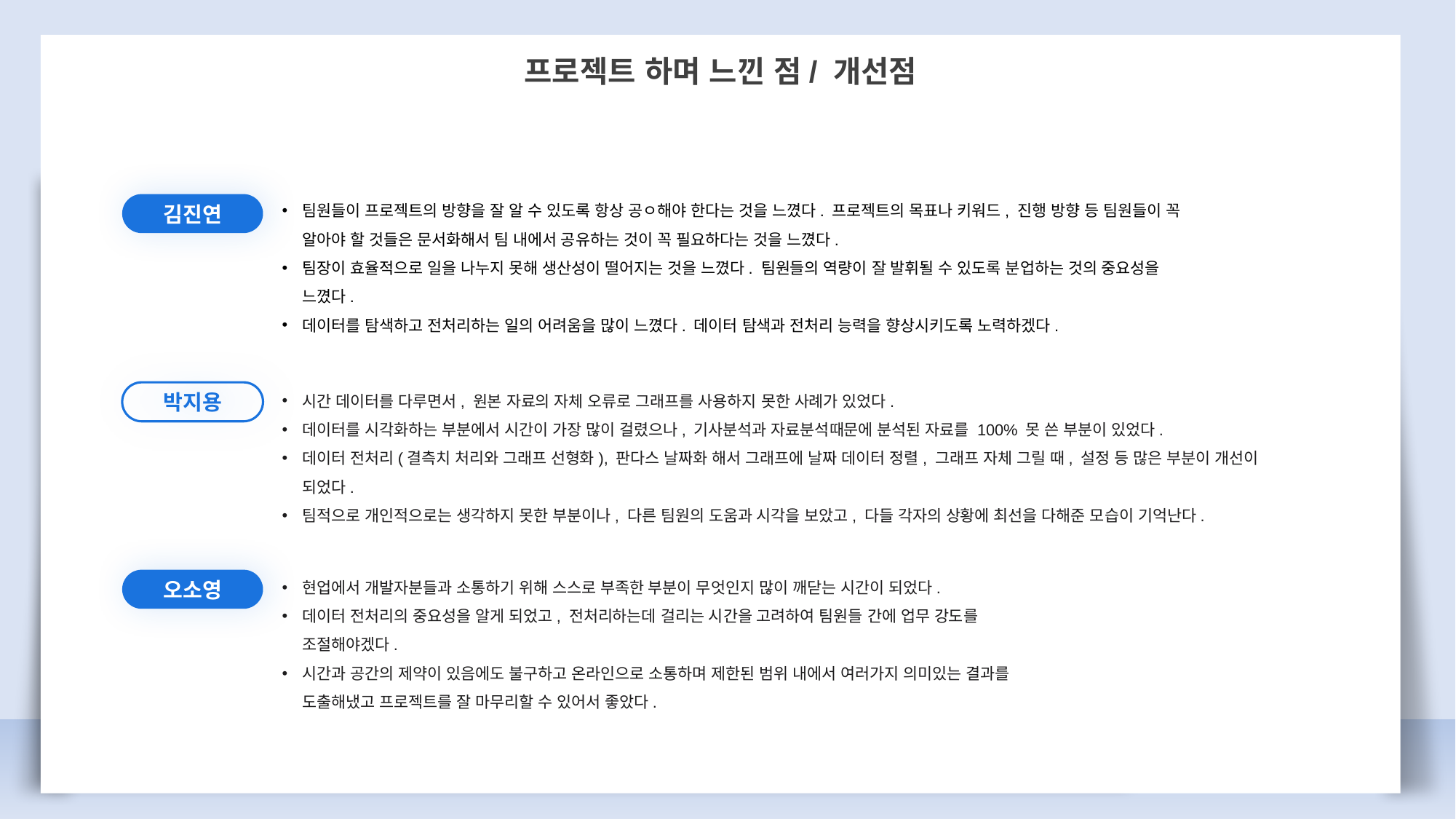

프로젝트 하며 느낀 점/ 개선점

팀원들이 프로젝트의 방향을 잘 알 수 있도록 항상 공ㅇ해야 한다는 것을 느꼈다. 프로젝트의 목표나 키워드, 진행 방향 등 팀원들이 꼭 알아야 할 것들은 문서화해서 팀 내에서 공유하는 것이 꼭 필요하다는 것을 느꼈다.
팀장이 효율적으로 일을 나누지 못해 생산성이 떨어지는 것을 느꼈다. 팀원들의 역량이 잘 발휘될 수 있도록 분업하는 것의 중요성을 느꼈다.
데이터를 탐색하고 전처리하는 일의 어려움을 많이 느꼈다. 데이터 탐색과 전처리 능력을 향상시키도록 노력하겠다.
김진연
시간 데이터를 다루면서, 원본 자료의 자체 오류로 그래프를 사용하지 못한 사례가 있었다.
데이터를 시각화하는 부분에서 시간이 가장 많이 걸렸으나, 기사분석과 자료분석때문에 분석된 자료를 100% 못 쓴 부분이 있었다.
데이터 전처리(결측치 처리와 그래프 선형화), 판다스 날짜화 해서 그래프에 날짜 데이터 정렬, 그래프 자체 그릴 때, 설정 등 많은 부분이 개선이 되었다.
팀적으로 개인적으로는 생각하지 못한 부분이나, 다른 팀원의 도움과 시각을 보았고, 다들 각자의 상황에 최선을 다해준 모습이 기억난다.
박지용
현업에서 개발자분들과 소통하기 위해 스스로 부족한 부분이 무엇인지 많이 깨닫는 시간이 되었다.
데이터 전처리의 중요성을 알게 되었고, 전처리하는데 걸리는 시간을 고려하여 팀원들 간에 업무 강도를 조절해야겠다.
시간과 공간의 제약이 있음에도 불구하고 온라인으로 소통하며 제한된 범위 내에서 여러가지 의미있는 결과를 도출해냈고 프로젝트를 잘 마무리할 수 있어서 좋았다.
오소영